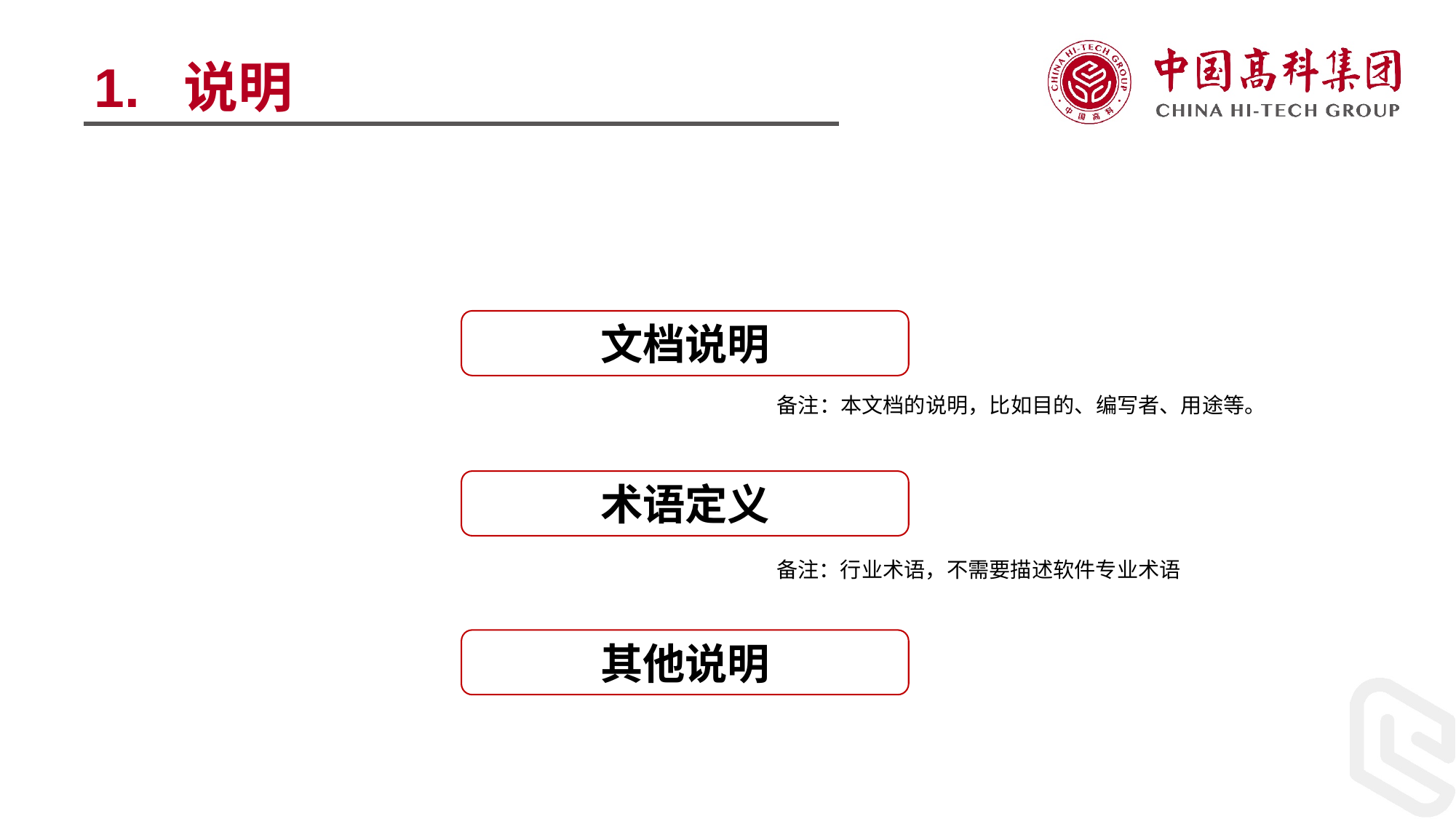

1.  说明
文档说明
备注：本文档的说明，比如目的、编写者、用途等。
术语定义
备注：行业术语，不需要描述软件专业术语
其他说明